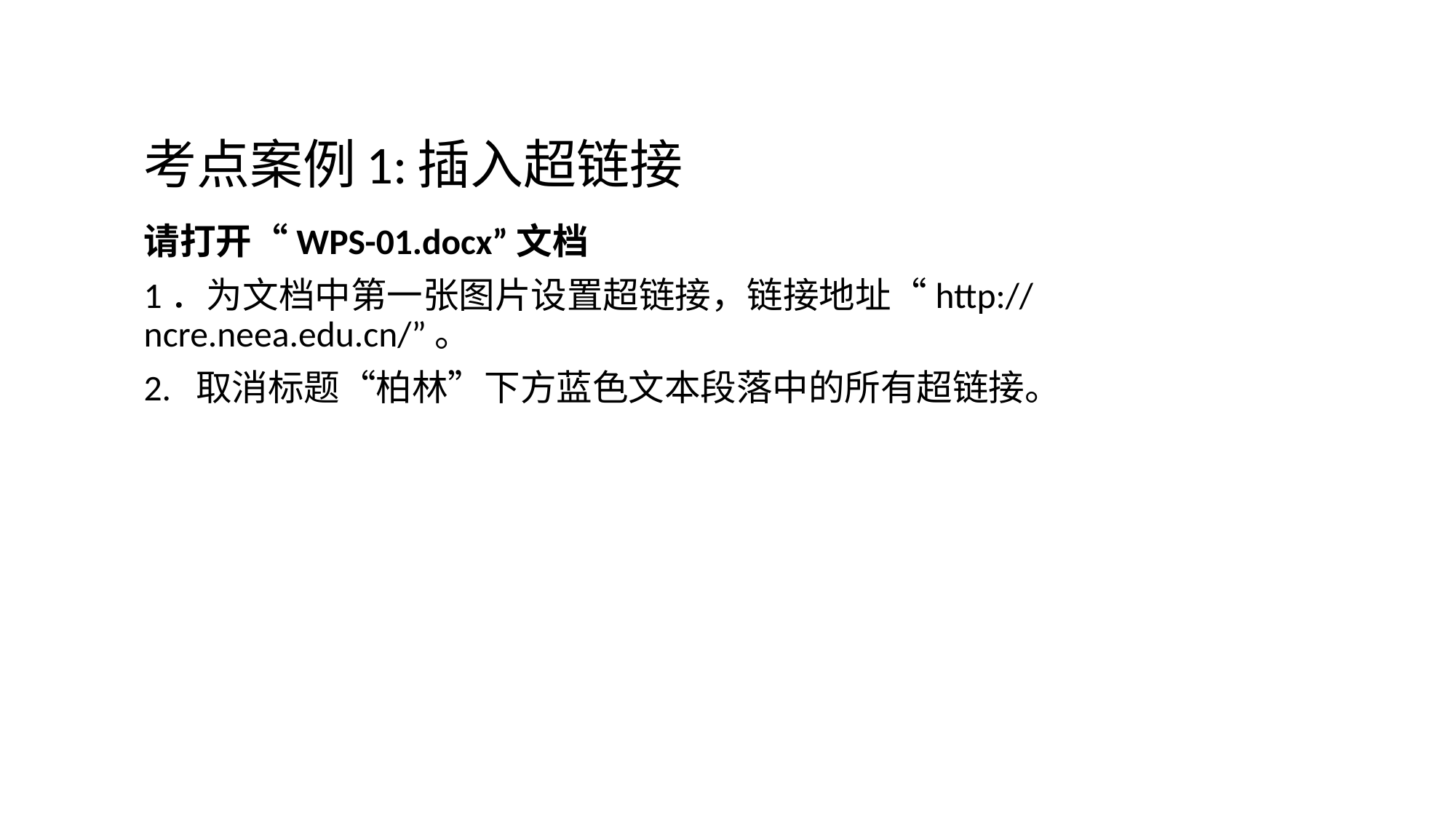

# 考点案例1:插入超链接
请打开“WPS-01.docx”文档
1．为文档中第一张图片设置超链接，链接地址“http://ncre.neea.edu.cn/”。
2.  取消标题“柏林”下方蓝色文本段落中的所有超链接。